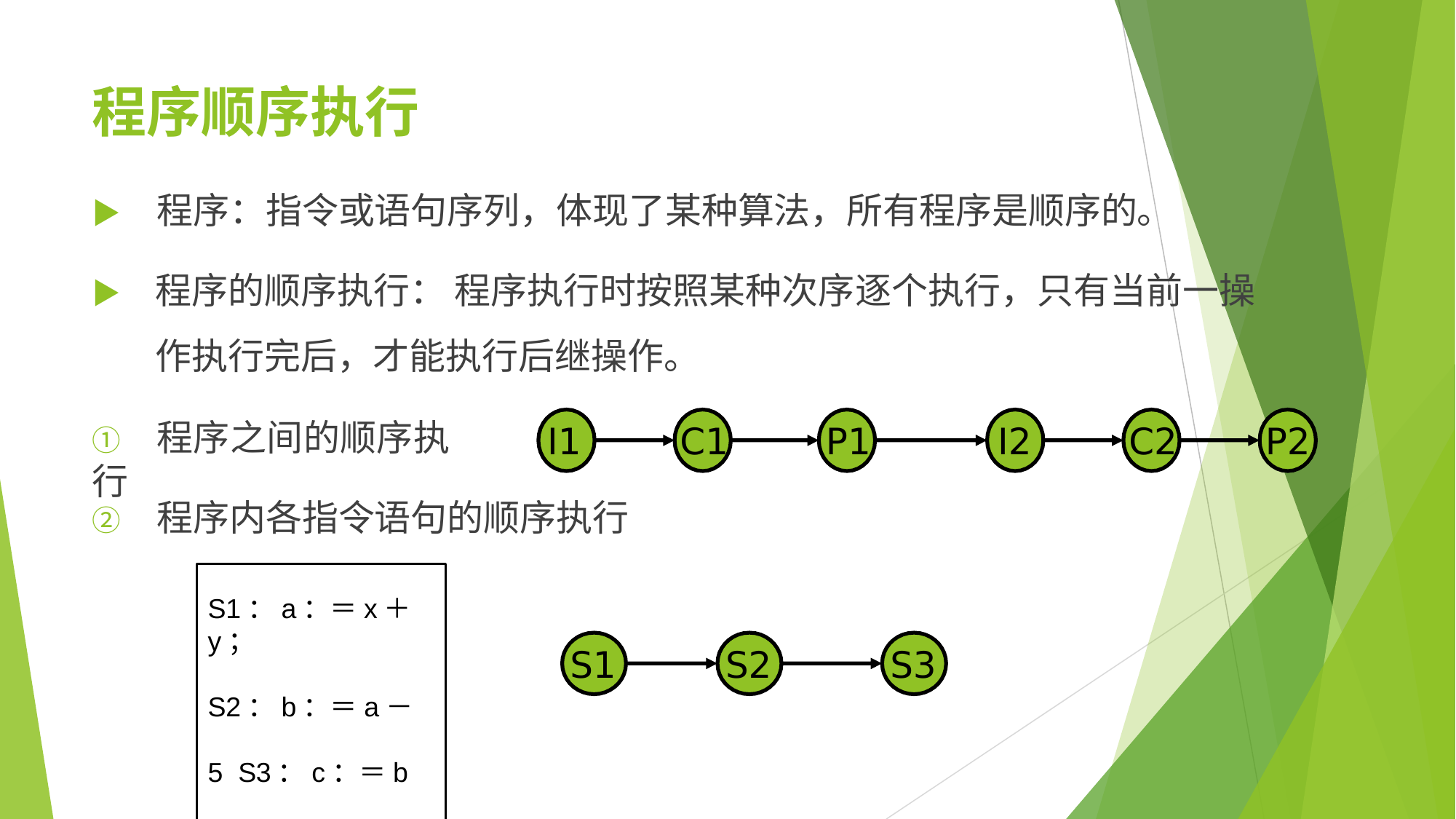

# 程序顺序执行
▶	程序：指令或语句序列，体现了某种算法，所有程序是顺序的。
▶	程序的顺序执行： 程序执行时按照某种次序逐个执行，只有当前一操 作执行完后，才能执行后继操作。

①	程序之间的顺序执行
I1	C1	P1	I2	C2
P2

②	程序内各指令语句的顺序执行
S1：a：＝x＋y；
S2：b：＝a－5  S3：c：＝b＋1；

S1
S2
S3